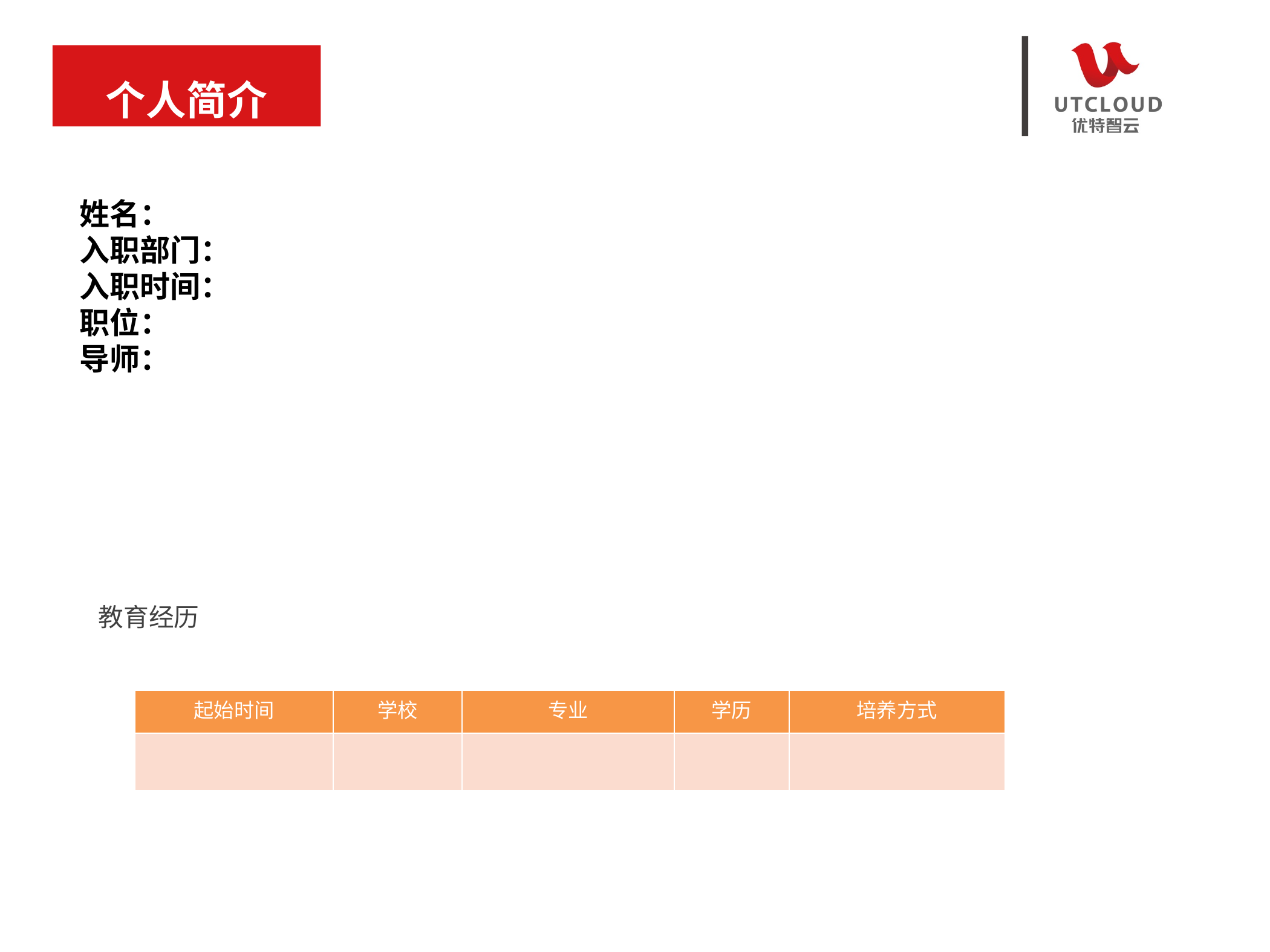

个人简介

姓名：
入职部门：
入职时间：
职位：
导师：
教育经历
| 起始时间 | 学校 | 专业 | 学历 | 培养方式 |
| --- | --- | --- | --- | --- |
|  |  |  |  |  |